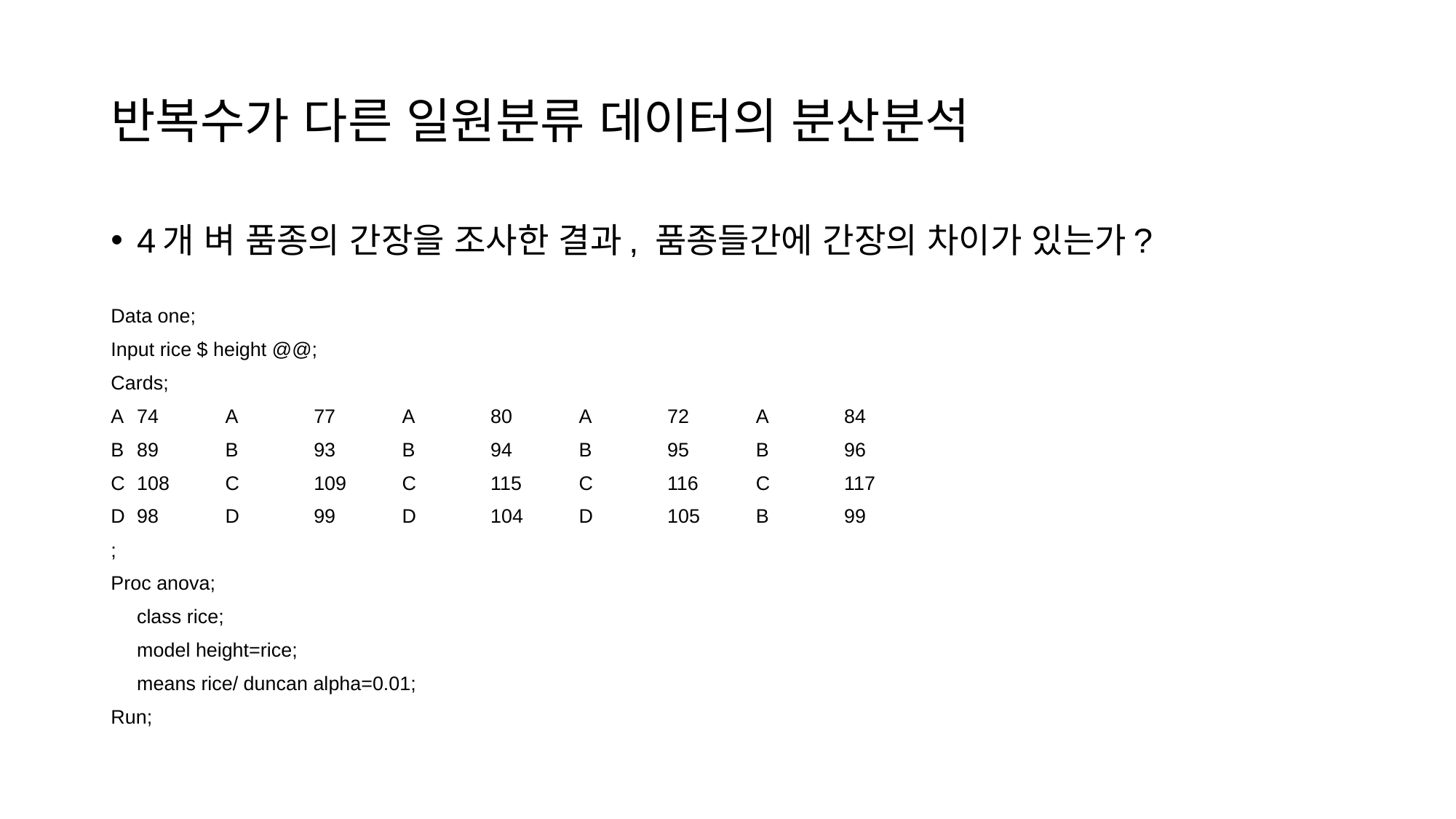

# 반복수가 다른 일원분류 데이터의 분산분석
4개 벼 품종의 간장을 조사한 결과, 품종들간에 간장의 차이가 있는가?

Data one;
Input rice $ height @@;
Cards;
A	74	A	77	A	80	A	72	A	84
B	89	B	93	B	94	B	95	B	96
C	108	C	109	C	115	C	116	C	117
D	98	D	99	D	104	D	105	B	99
;
Proc anova;
	class rice;
	model height=rice;
	means rice/ duncan alpha=0.01;
Run;